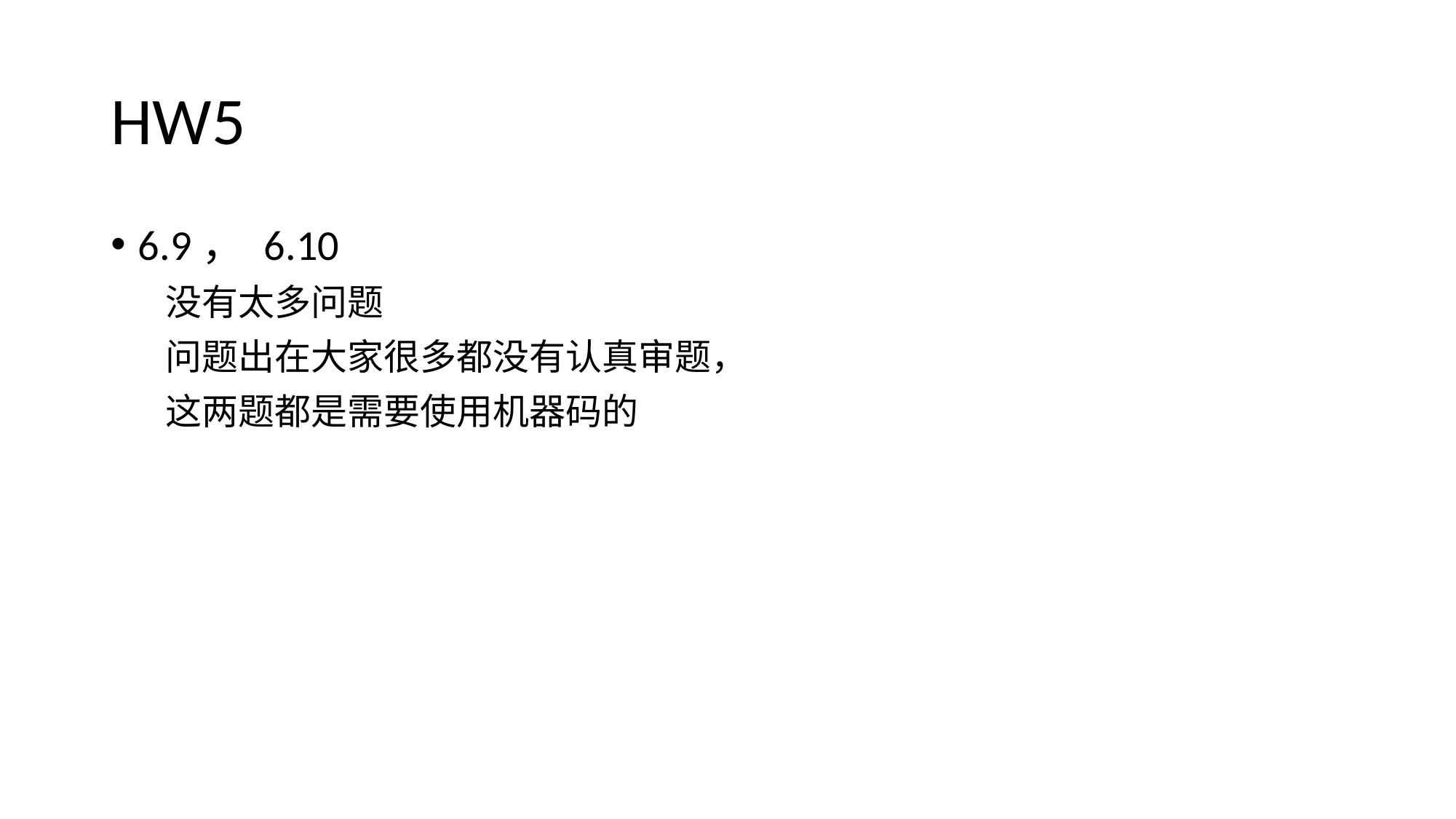

# HW5
6.9， 6.10
没有太多问题
问题出在大家很多都没有认真审题，
这两题都是需要使用机器码的